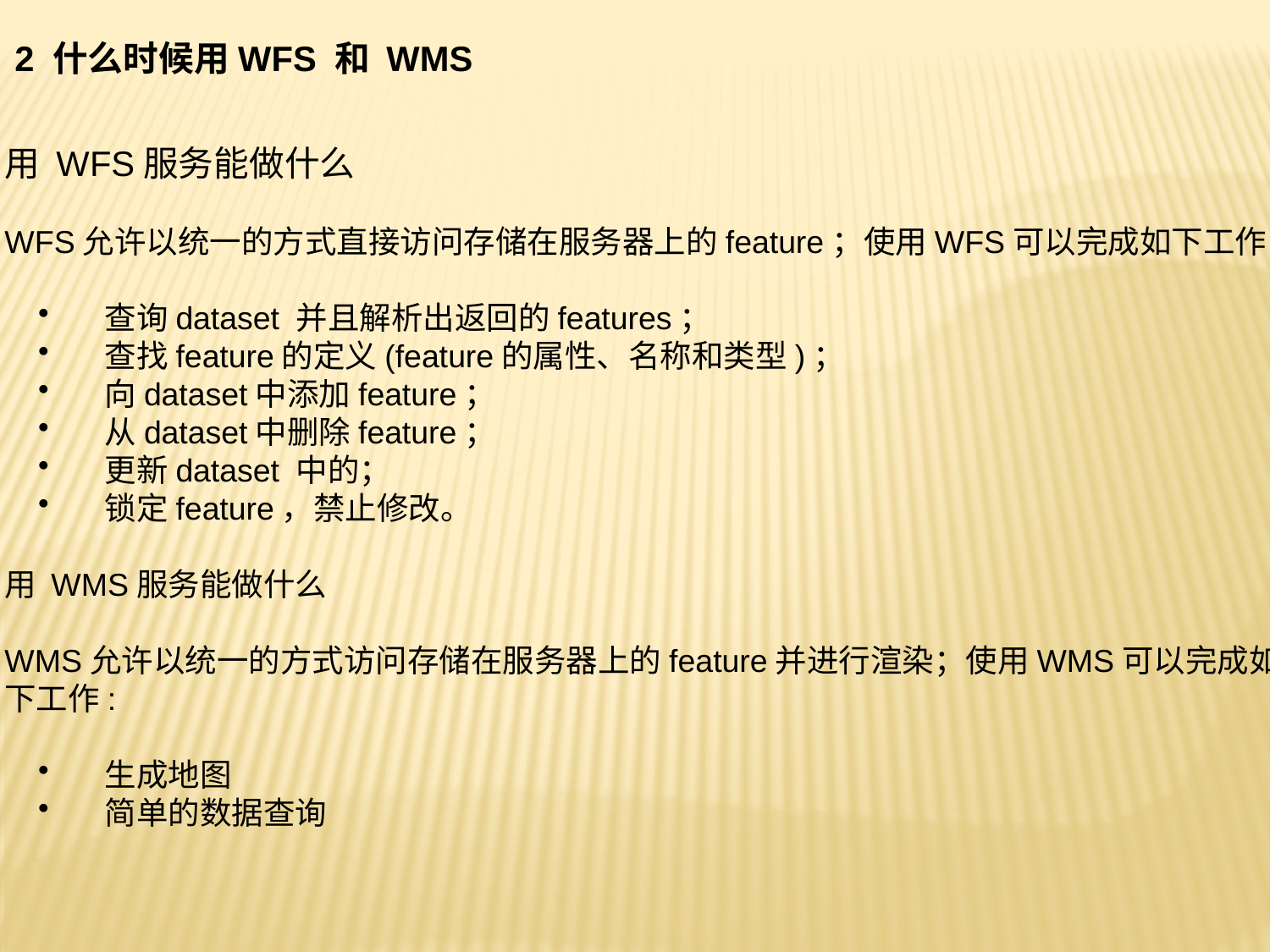

2 什么时候用WFS 和 WMS
用 WFS服务能做什么

WFS允许以统一的方式直接访问存储在服务器上的feature；使用WFS可以完成如下工作:

    查询dataset 并且解析出返回的features；
    查找feature的定义(feature的属性、名称和类型)；
    向dataset中添加feature；
    从dataset中删除feature；
    更新dataset 中的；
    锁定feature，禁止修改。

用 WMS服务能做什么

WMS允许以统一的方式访问存储在服务器上的feature并进行渲染；使用WMS可以完成如
下工作:

    生成地图
    简单的数据查询